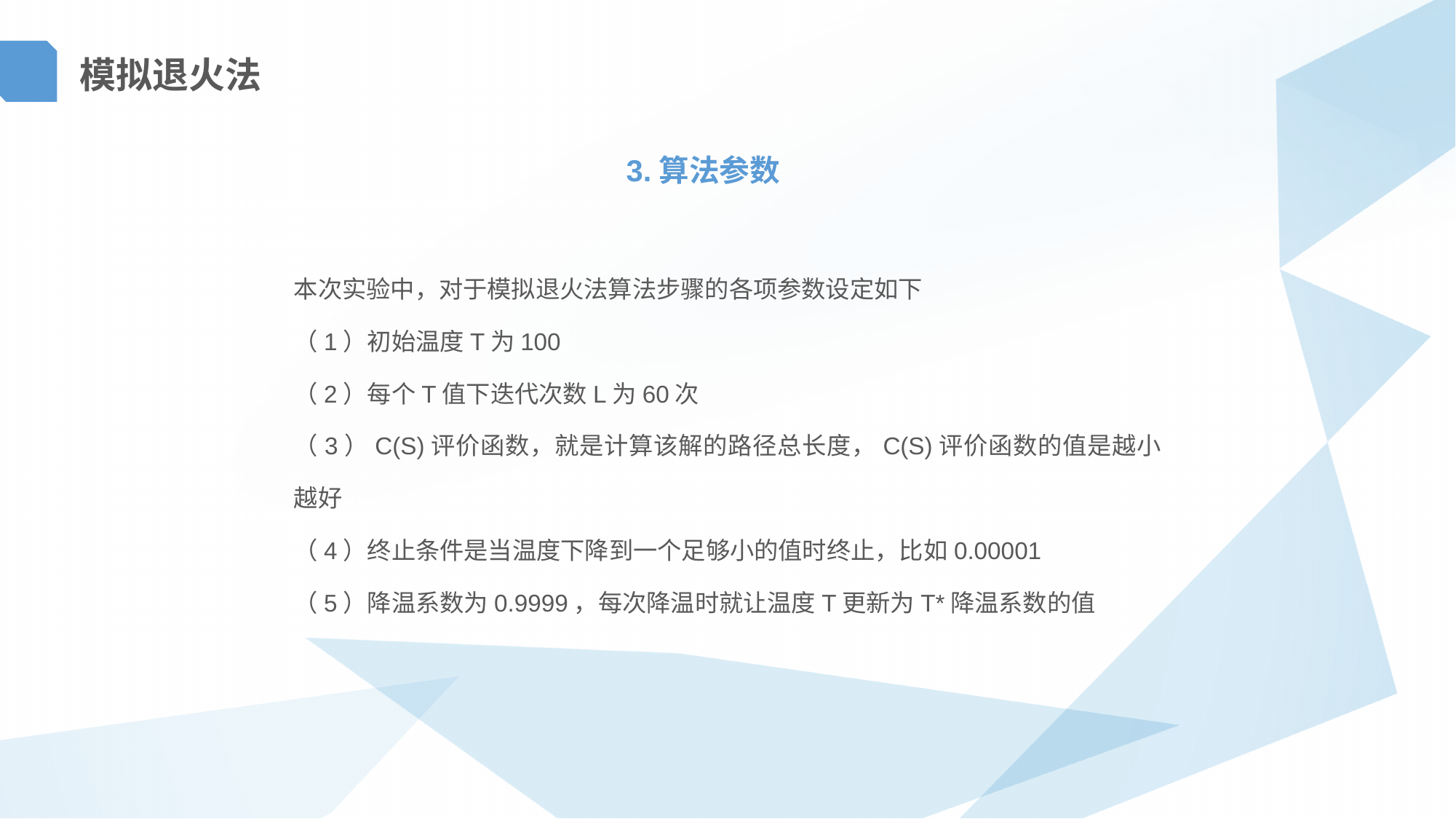

模拟退火法
3.算法参数
本次实验中，对于模拟退火法算法步骤的各项参数设定如下
（1）初始温度T为100
（2）每个T值下迭代次数L为60次
（3）C(S)评价函数，就是计算该解的路径总长度，C(S)评价函数的值是越小越好
（4）终止条件是当温度下降到一个足够小的值时终止，比如0.00001
（5）降温系数为0.9999，每次降温时就让温度T更新为T*降温系数的值